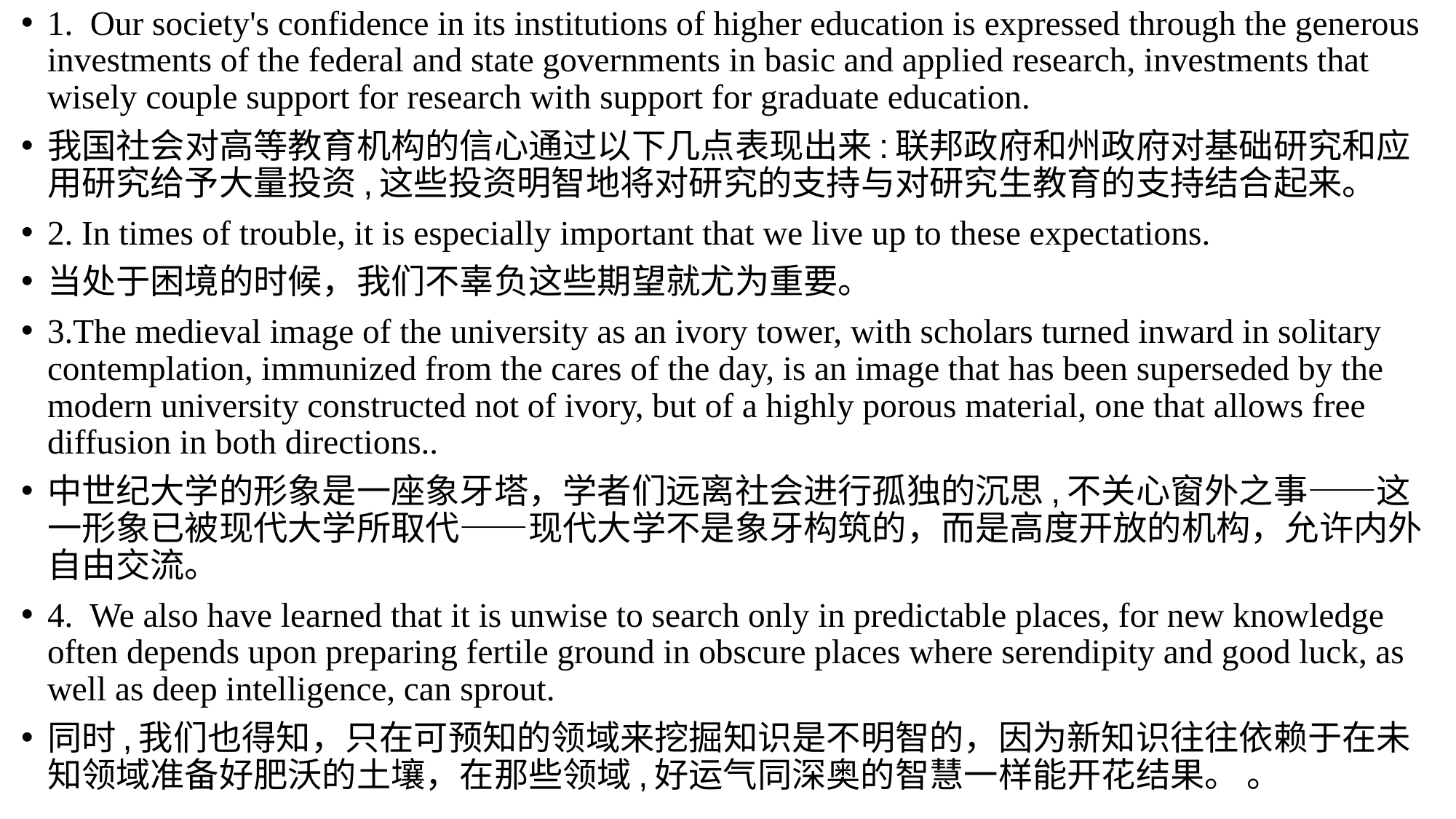

1.  Our society's confidence in its institutions of higher education is expressed through the generous investments of the federal and state governments in basic and applied research, investments that wisely couple support for research with support for graduate education.
我国社会对高等教育机构的信心通过以下几点表现出来:联邦政府和州政府对基础研究和应用研究给予大量投资,这些投资明智地将对研究的支持与对研究生教育的支持结合起来。
2. In times of trouble, it is especially important that we live up to these expectations.
当处于困境的时候，我们不辜负这些期望就尤为重要。
3.The medieval image of the university as an ivory tower, with scholars turned inward in solitary contemplation, immunized from the cares of the day, is an image that has been superseded by the modern university constructed not of ivory, but of a highly porous material, one that allows free diffusion in both directions..
中世纪大学的形象是一座象牙塔，学者们远离社会进行孤独的沉思,不关心窗外之事——这一形象已被现代大学所取代——现代大学不是象牙构筑的，而是高度开放的机构，允许内外自由交流。
4.  We also have learned that it is unwise to search only in predictable places, for new knowledge often depends upon preparing fertile ground in obscure places where serendipity and good luck, as well as deep intelligence, can sprout.
同时,我们也得知，只在可预知的领域来挖掘知识是不明智的，因为新知识往往依赖于在未知领域准备好肥沃的土壤，在那些领域,好运气同深奥的智慧一样能开花结果。 。